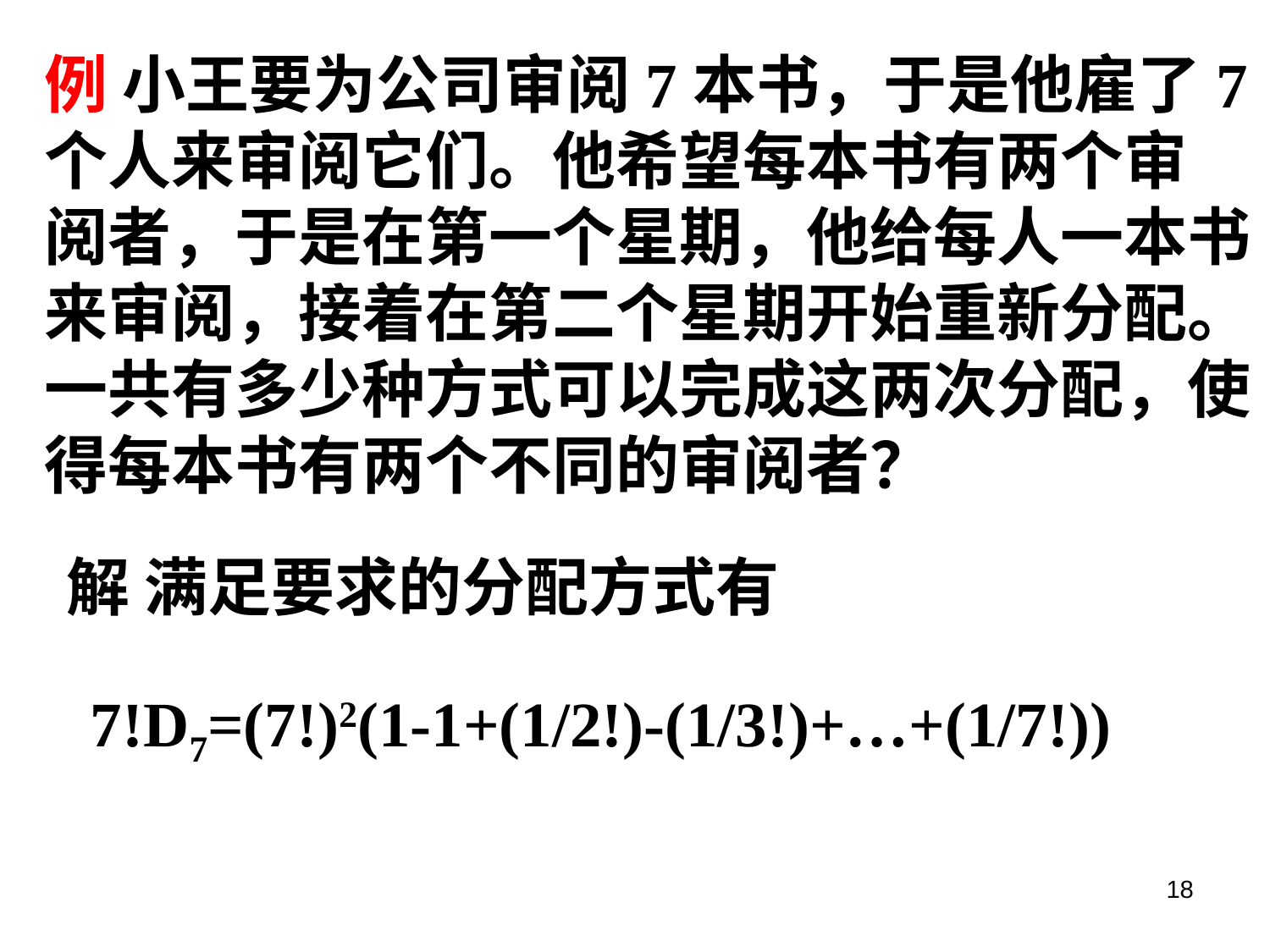

例 小王要为公司审阅7本书，于是他雇了7
个人来审阅它们。他希望每本书有两个审
阅者，于是在第一个星期，他给每人一本书
来审阅，接着在第二个星期开始重新分配。
一共有多少种方式可以完成这两次分配，使
得每本书有两个不同的审阅者？
解 满足要求的分配方式有
7!D7=(7!)2(1-1+(1/2!)-(1/3!)+…+(1/7!))
18